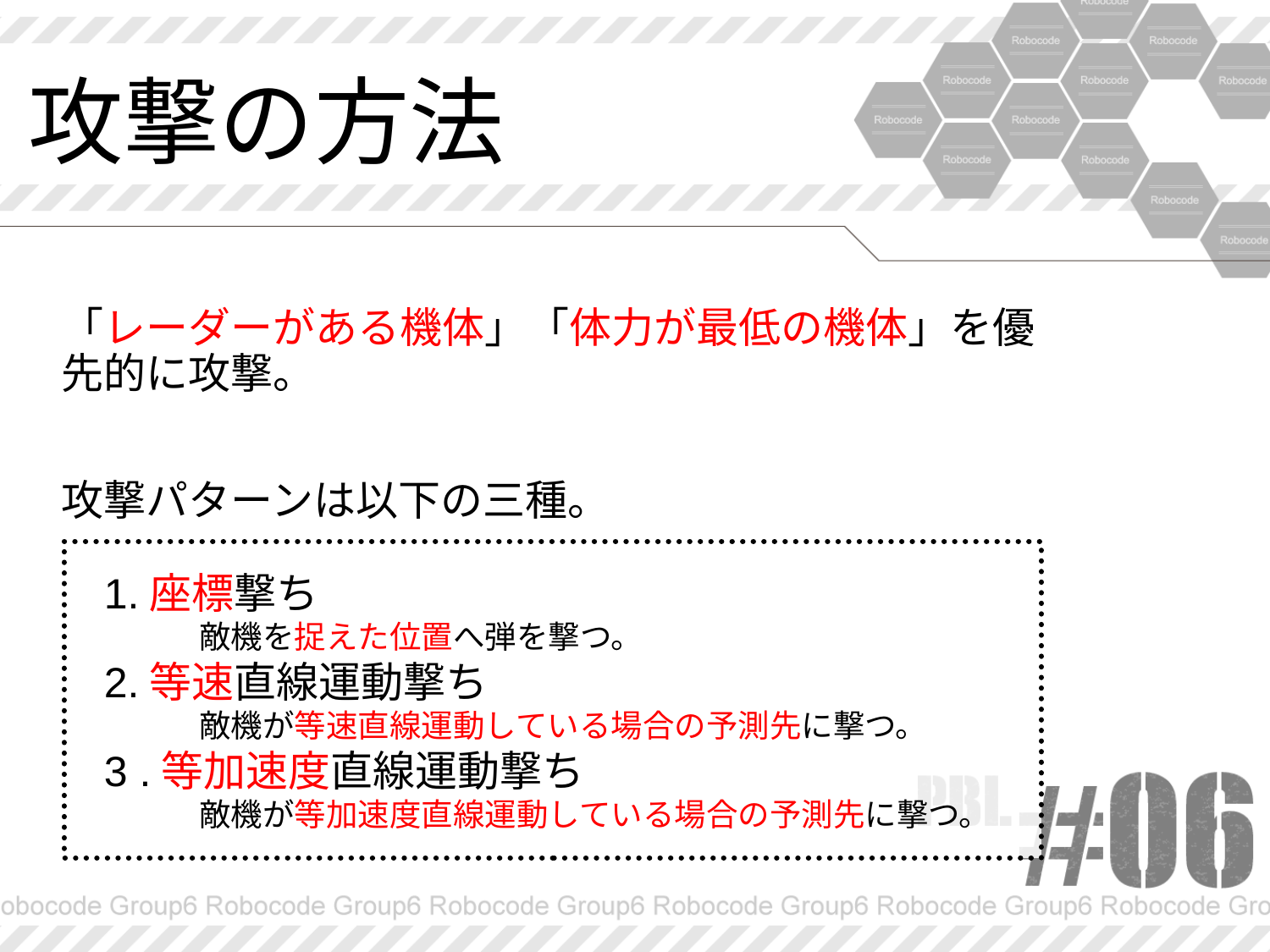

# 攻撃の方法
「レーダーがある機体」「体力が最低の機体」を優先的に攻撃。

攻撃パターンは以下の三種。
1.座標撃ち
　　　敵機を捉えた位置へ弾を撃つ。
2.等速直線運動撃ち
　　　敵機が等速直線運動している場合の予測先に撃つ。
3 .等加速度直線運動撃ち
　　　敵機が等加速度直線運動している場合の予測先に撃つ。